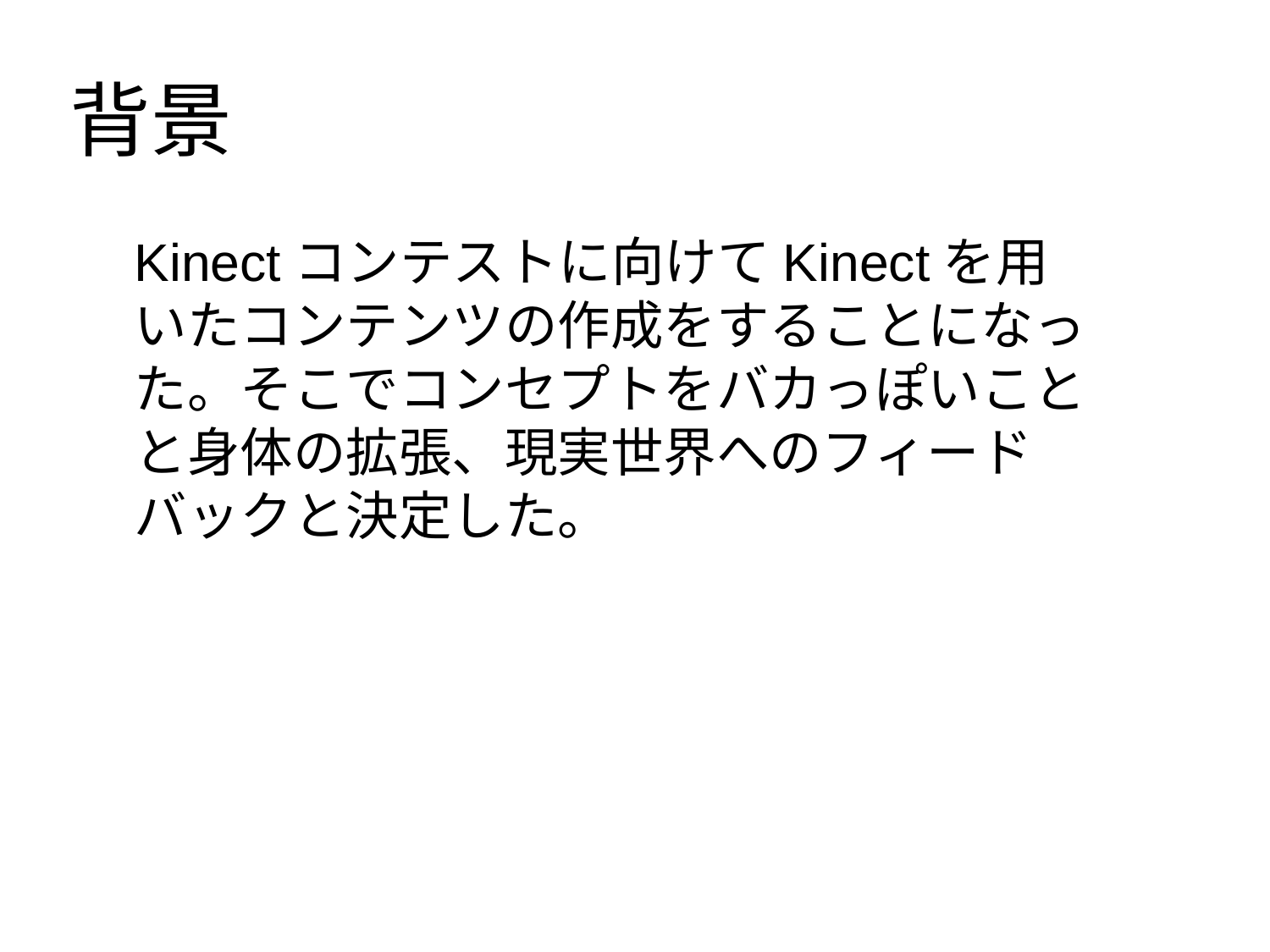

# 背景
	Kinectコンテストに向けてKinectを用いたコンテンツの作成をすることになった。そこでコンセプトをバカっぽいことと身体の拡張、現実世界へのフィードバックと決定した。